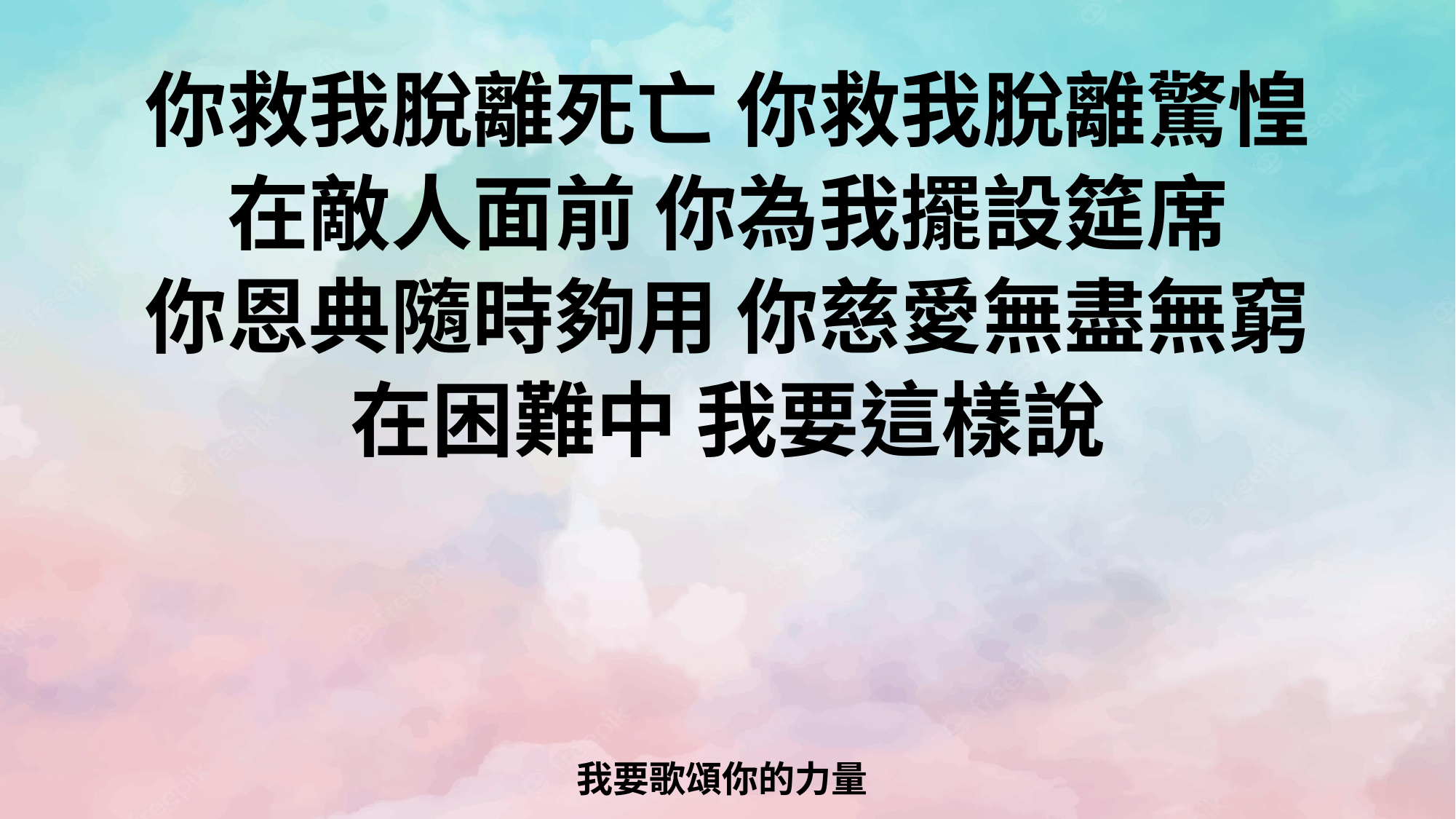

你救我脫離死亡 你救我脫離驚惶
在敵人面前 你為我擺設筵席
你恩典隨時夠用 你慈愛無盡無窮
在困難中 我要這樣說
# 我要歌頌你的力量